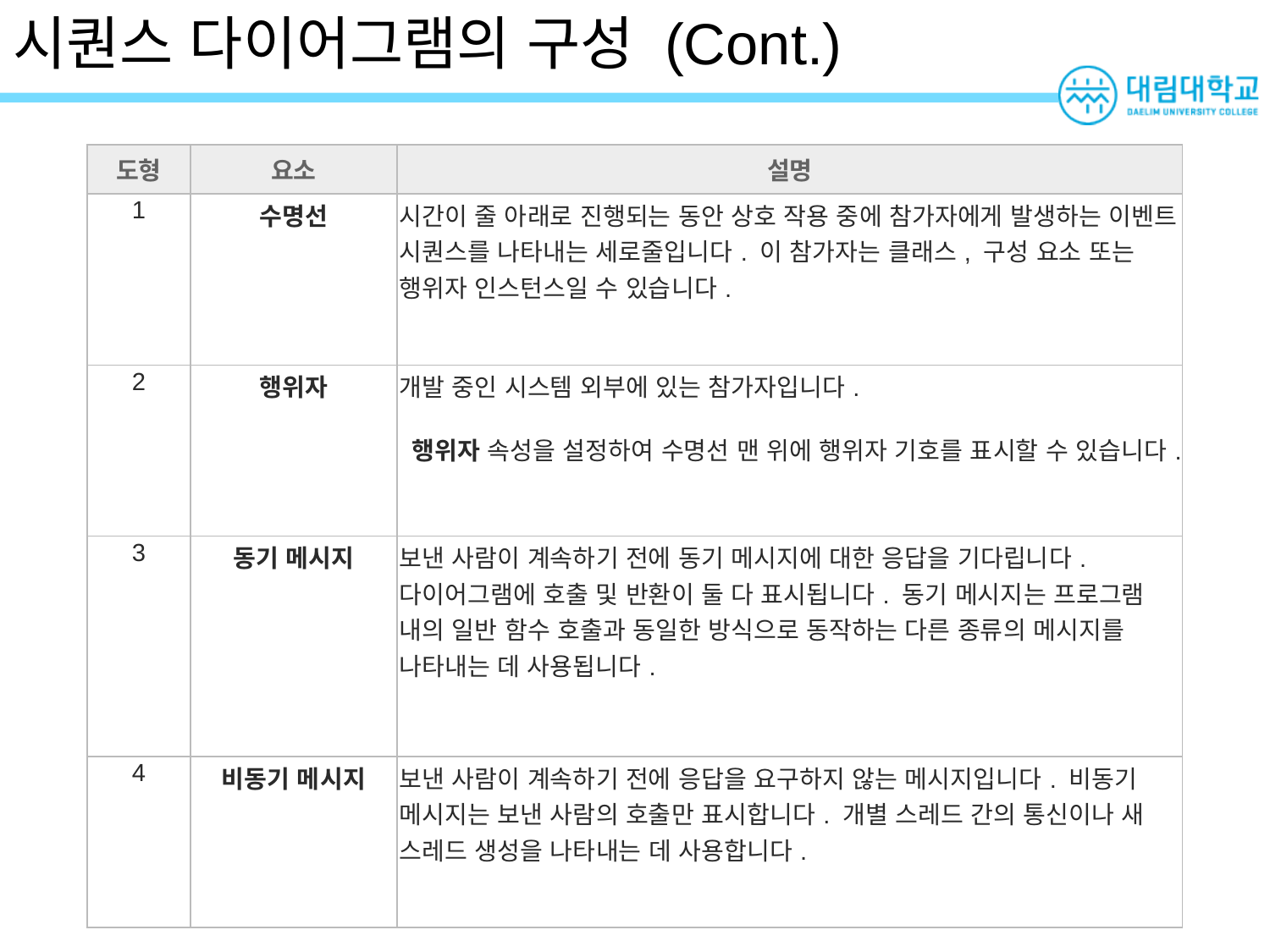

# 시퀀스 다이어그램의 구성 (Cont.)
| 도형 | 요소 | 설명 |
| --- | --- | --- |
| 1 | 수명선 | 시간이 줄 아래로 진행되는 동안 상호 작용 중에 참가자에게 발생하는 이벤트 시퀀스를 나타내는 세로줄입니다. 이 참가자는 클래스, 구성 요소 또는 행위자 인스턴스일 수 있습니다. |
| 2 | 행위자 | 개발 중인 시스템 외부에 있는 참가자입니다.  행위자 속성을 설정하여 수명선 맨 위에 행위자 기호를 표시할 수 있습니다. |
| 3 | 동기 메시지 | 보낸 사람이 계속하기 전에 동기 메시지에 대한 응답을 기다립니다. 다이어그램에 호출 및 반환이 둘 다 표시됩니다. 동기 메시지는 프로그램 내의 일반 함수 호출과 동일한 방식으로 동작하는 다른 종류의 메시지를 나타내는 데 사용됩니다. |
| 4 | 비동기 메시지 | 보낸 사람이 계속하기 전에 응답을 요구하지 않는 메시지입니다. 비동기 메시지는 보낸 사람의 호출만 표시합니다. 개별 스레드 간의 통신이나 새 스레드 생성을 나타내는 데 사용합니다. |